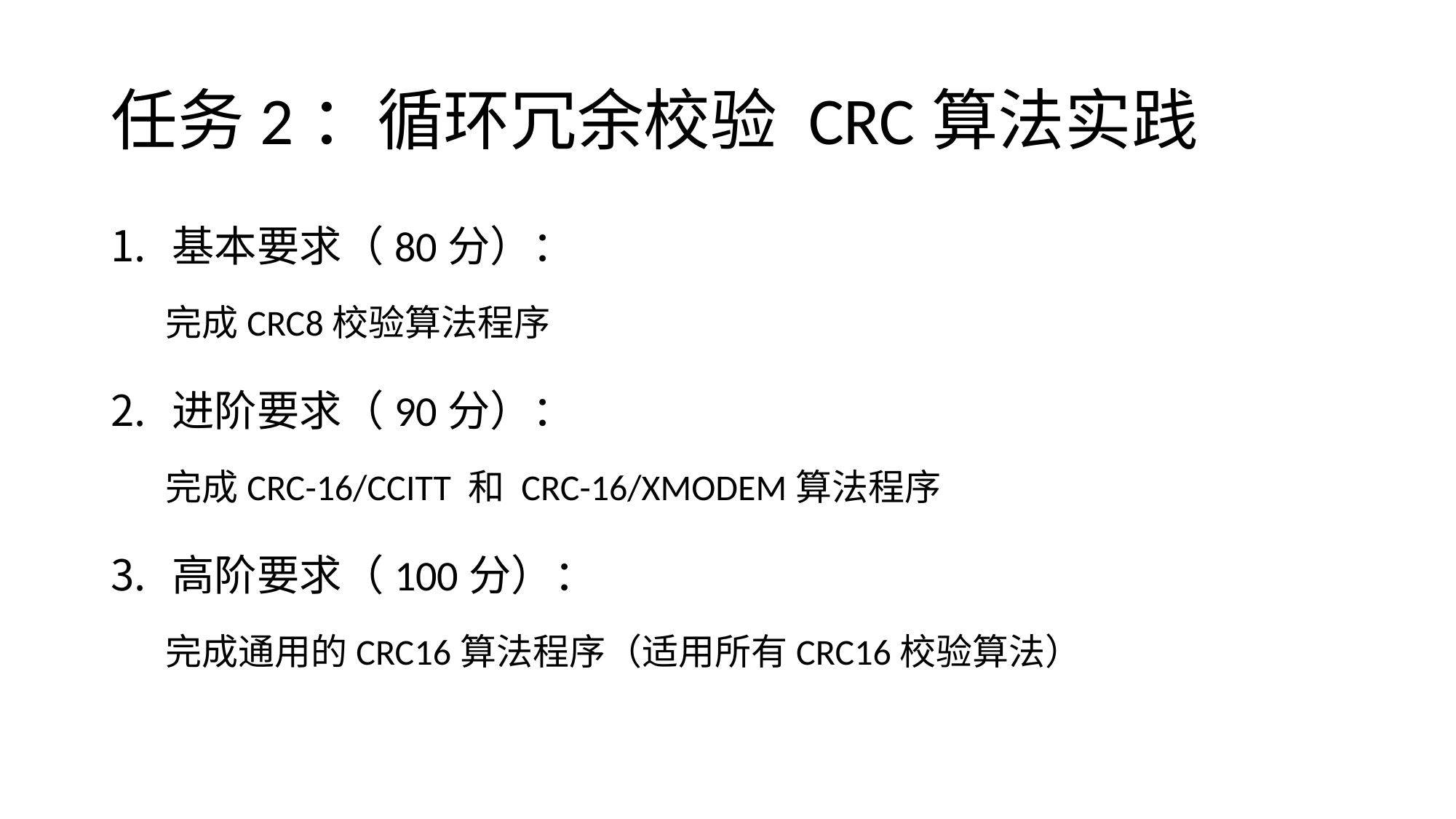

# 任务2：循环冗余校验 CRC算法实践
基本要求（80分）：
完成CRC8校验算法程序
进阶要求（90分）：
完成CRC-16/CCITT 和 CRC-16/XMODEM算法程序
高阶要求（100分）：
完成通用的CRC16算法程序（适用所有CRC16校验算法）